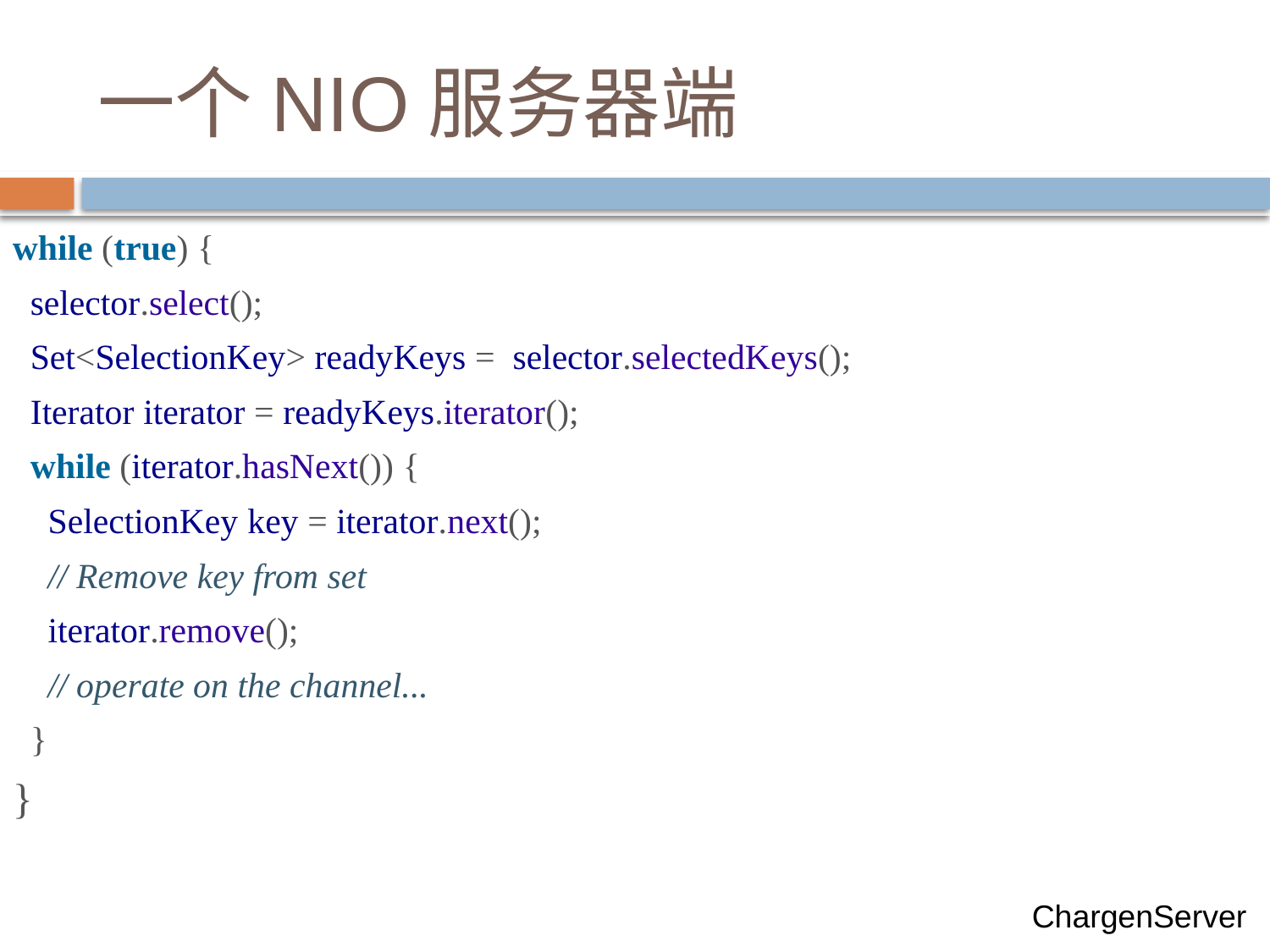

# 一个NIO服务器端
while (true) {
  selector.select();
  Set<SelectionKey> readyKeys =  selector.selectedKeys();
  Iterator iterator = readyKeys.iterator();
  while (iterator.hasNext()) {
    SelectionKey key = iterator.next();
    // Remove key from set
    iterator.remove();
    // operate on the channel...
  }
}
ChargenServer